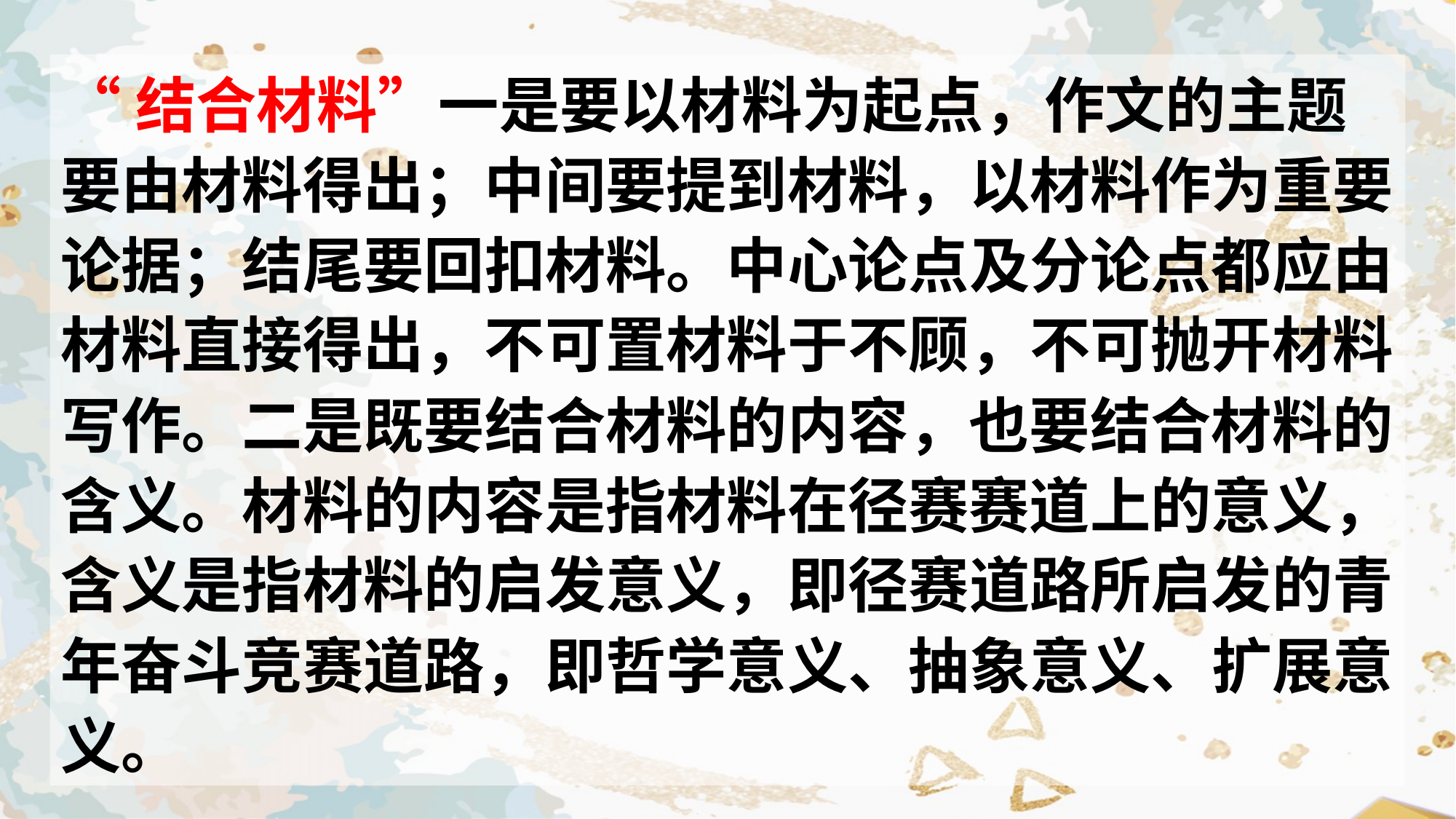

“结合材料”一是要以材料为起点，作文的主题要由材料得出；中间要提到材料，以材料作为重要论据；结尾要回扣材料。中心论点及分论点都应由材料直接得出，不可置材料于不顾，不可抛开材料写作。二是既要结合材料的内容，也要结合材料的含义。材料的内容是指材料在径赛赛道上的意义，含义是指材料的启发意义，即径赛道路所启发的青年奋斗竞赛道路，即哲学意义、抽象意义、扩展意义。